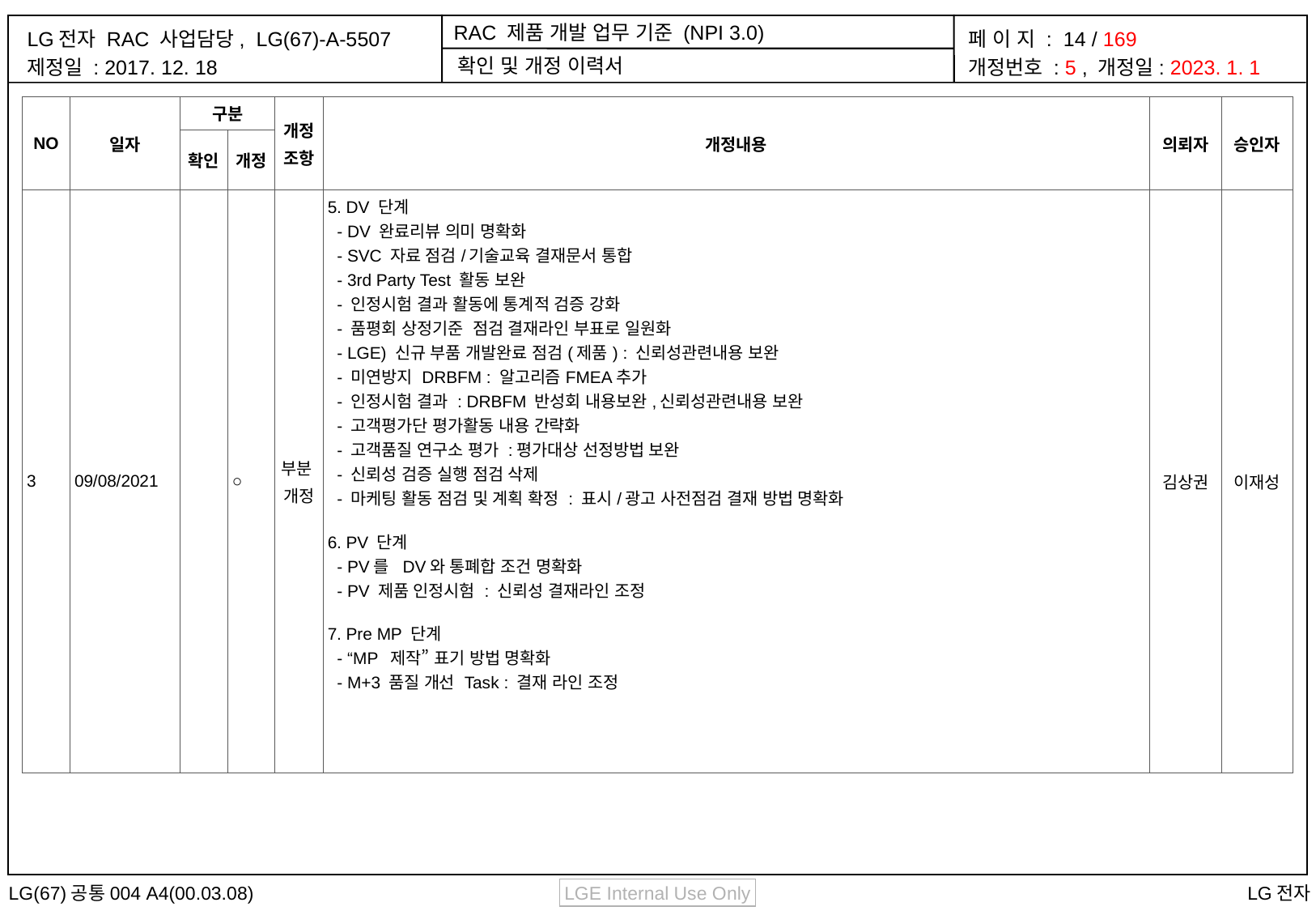

확인 및 개정 이력서
| NO | 일자 | 구분 |  | 개정 조항 | 개정내용 | 의뢰자 | 승인자 |
| --- | --- | --- | --- | --- | --- | --- | --- |
|  |  | 확인 | 개정 |  |  |  |  |
| 3 | 09/08/2021 |  | ○ | 부분 개정 | 5. DV 단계 - DV 완료리뷰 의미 명확화 - SVC 자료 점검/기술교육 결재문서 통합 - 3rd Party Test 활동 보완 - 인정시험 결과 활동에 통계적 검증 강화 - 품평회 상정기준 점검 결재라인 부표로 일원화 - LGE) 신규 부품 개발완료 점검(제품) : 신뢰성관련내용 보완 - 미연방지 DRBFM : 알고리즘FMEA추가 - 인정시험 결과 : DRBFM 반성회 내용보완,신뢰성관련내용 보완 - 고객평가단 평가활동 내용 간략화 - 고객품질 연구소 평가 :평가대상 선정방법 보완 - 신뢰성 검증 실행 점검 삭제 - 마케팅 활동 점검 및 계획 확정 : 표시/광고 사전점검 결재 방법 명확화 6. PV 단계 - PV를 DV와 통폐합 조건 명확화 - PV 제품 인정시험 : 신뢰성 결재라인 조정 7. Pre MP 단계 - “MP 제작” 표기 방법 명확화 - M+3 품질 개선 Task : 결재 라인 조정 | 김상권 | 이재성 |